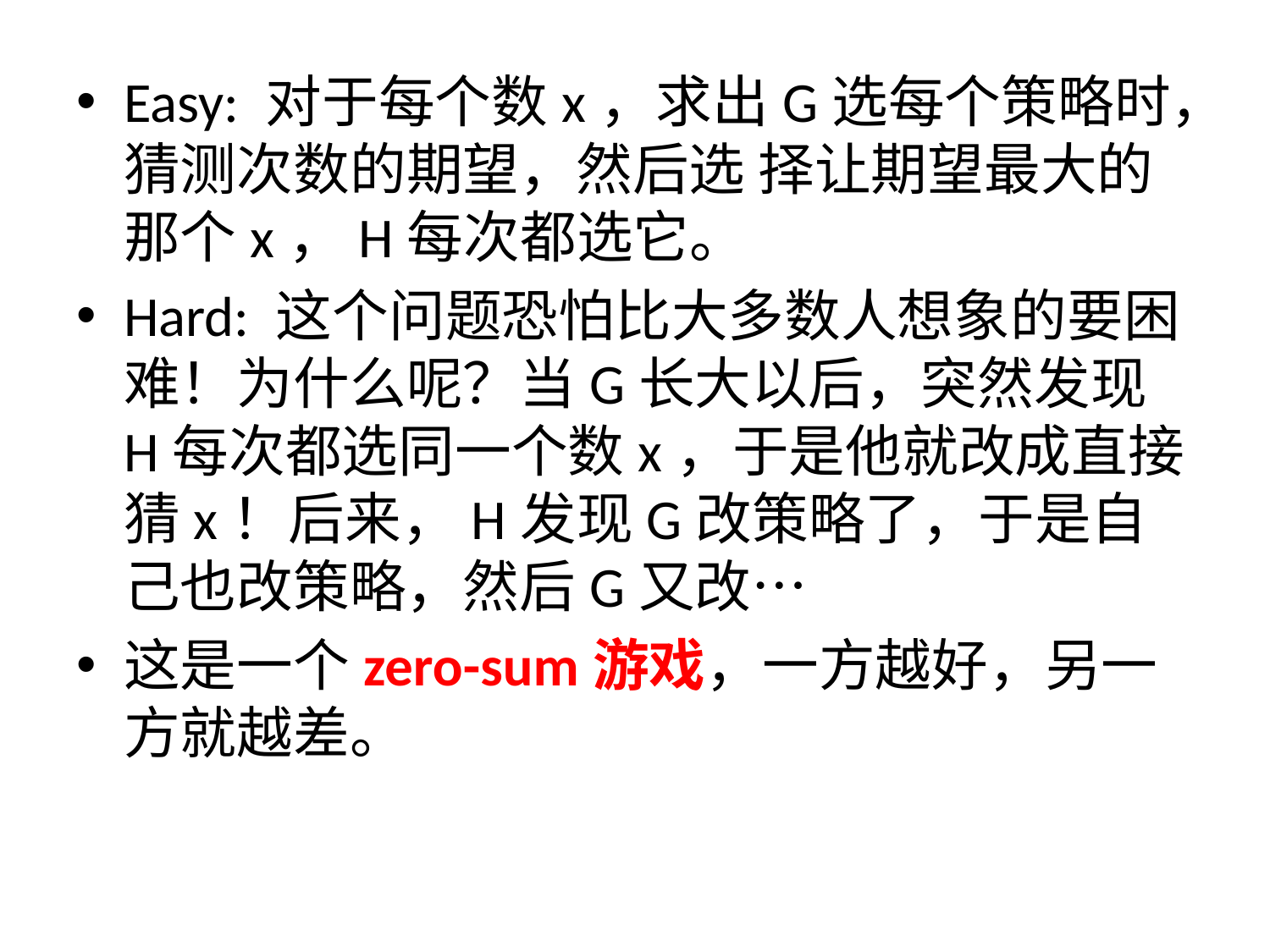

Easy: 对于每个数x，求出G选每个策略时，猜测次数的期望，然后选 择让期望最大的那个x，H每次都选它。
Hard: 这个问题恐怕比大多数人想象的要困难！为什么呢？当G长大以后，突然发现H每次都选同一个数x，于是他就改成直接猜x！后来，H发现G改策略了，于是自己也改策略，然后G又改…
这是一个zero-sum游戏，一方越好，另一方就越差。